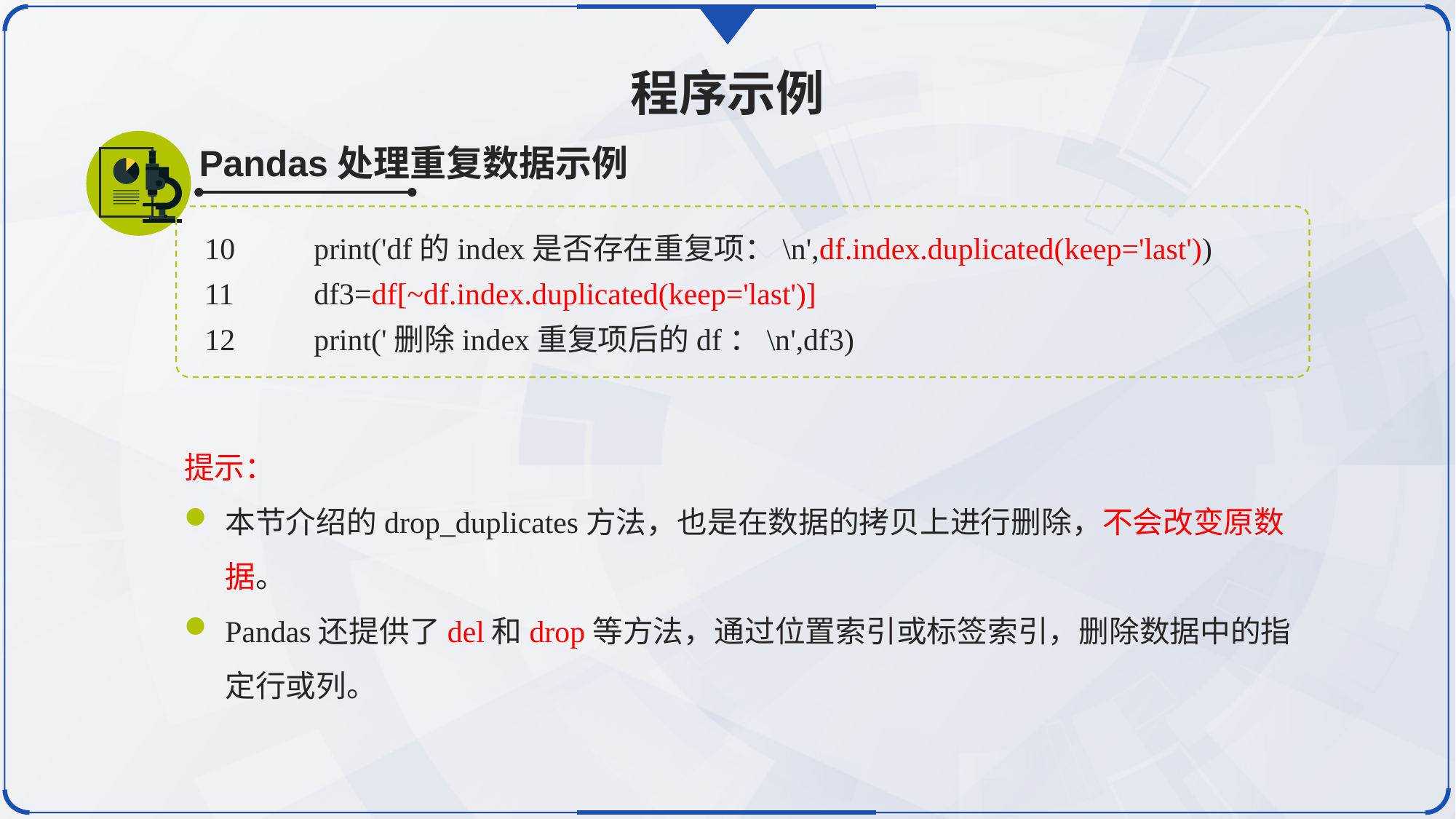

程序示例

Pandas处理重复数据示例

10	print('df的index是否存在重复项：\n',df.index.duplicated(keep='last'))
11	df3=df[~df.index.duplicated(keep='last')]
12	print('删除index重复项后的df：\n',df3)

提示：
本节介绍的drop_duplicates方法，也是在数据的拷贝上进行删除，不会改变原数据。
Pandas还提供了del和drop等方法，通过位置索引或标签索引，删除数据中的指定行或列。